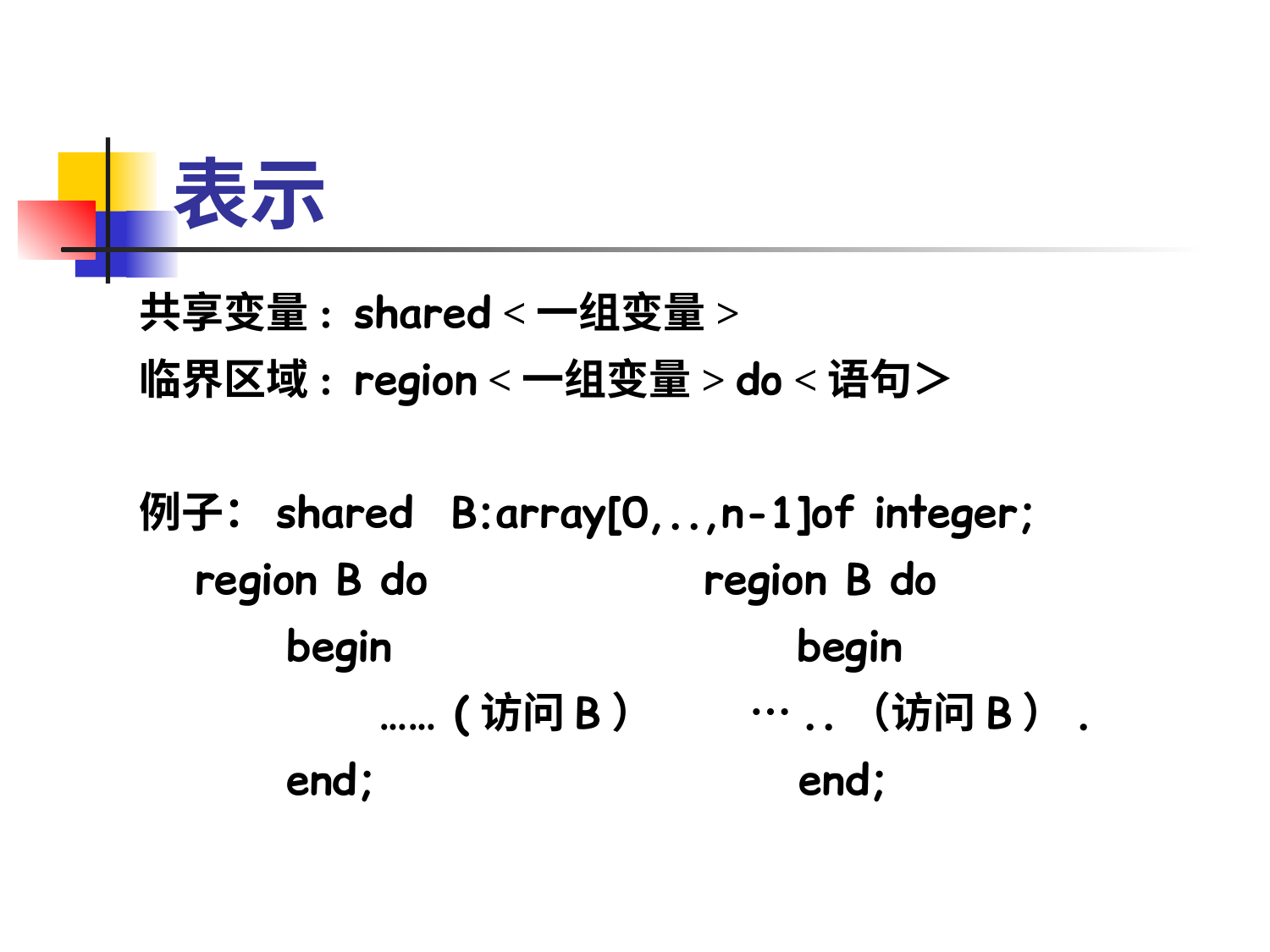

表示
共享变量:  shared <一组变量>
临界区域:  region <一组变量> do <语句＞

例子：shared  B:array[0,..,n-1]of integer;
   region B do               region B do
        begin                      begin
             …… (访问B）          …..（访问B）.
        end;                       end;